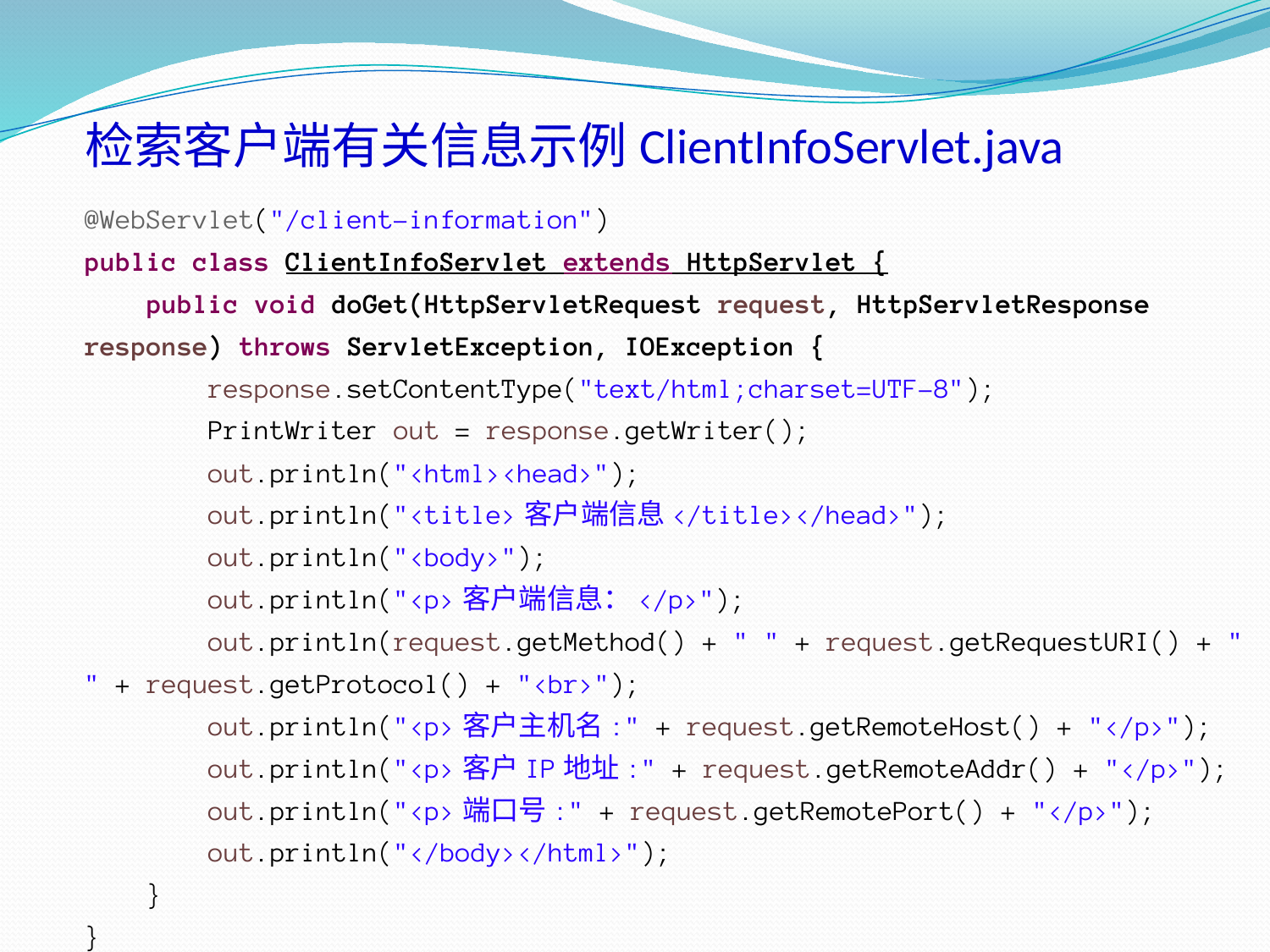

# 检索客户端有关信息示例ClientInfoServlet.java
@WebServlet("/client-information")
public class ClientInfoServlet extends HttpServlet {
    public void doGet(HttpServletRequest request, HttpServletResponse response) throws ServletException, IOException {
        response.setContentType("text/html;charset=UTF-8");
        PrintWriter out = response.getWriter();
        out.println("<html><head>");
        out.println("<title>客户端信息</title></head>");
        out.println("<body>");
        out.println("<p>客户端信息：</p>");
        out.println(request.getMethod() + " " + request.getRequestURI() + " " + request.getProtocol() + "<br>");
        out.println("<p>客户主机名:" + request.getRemoteHost() + "</p>");
        out.println("<p>客户IP地址:" + request.getRemoteAddr() + "</p>");
        out.println("<p>端口号:" + request.getRemotePort() + "</p>");
        out.println("</body></html>");
    }
}